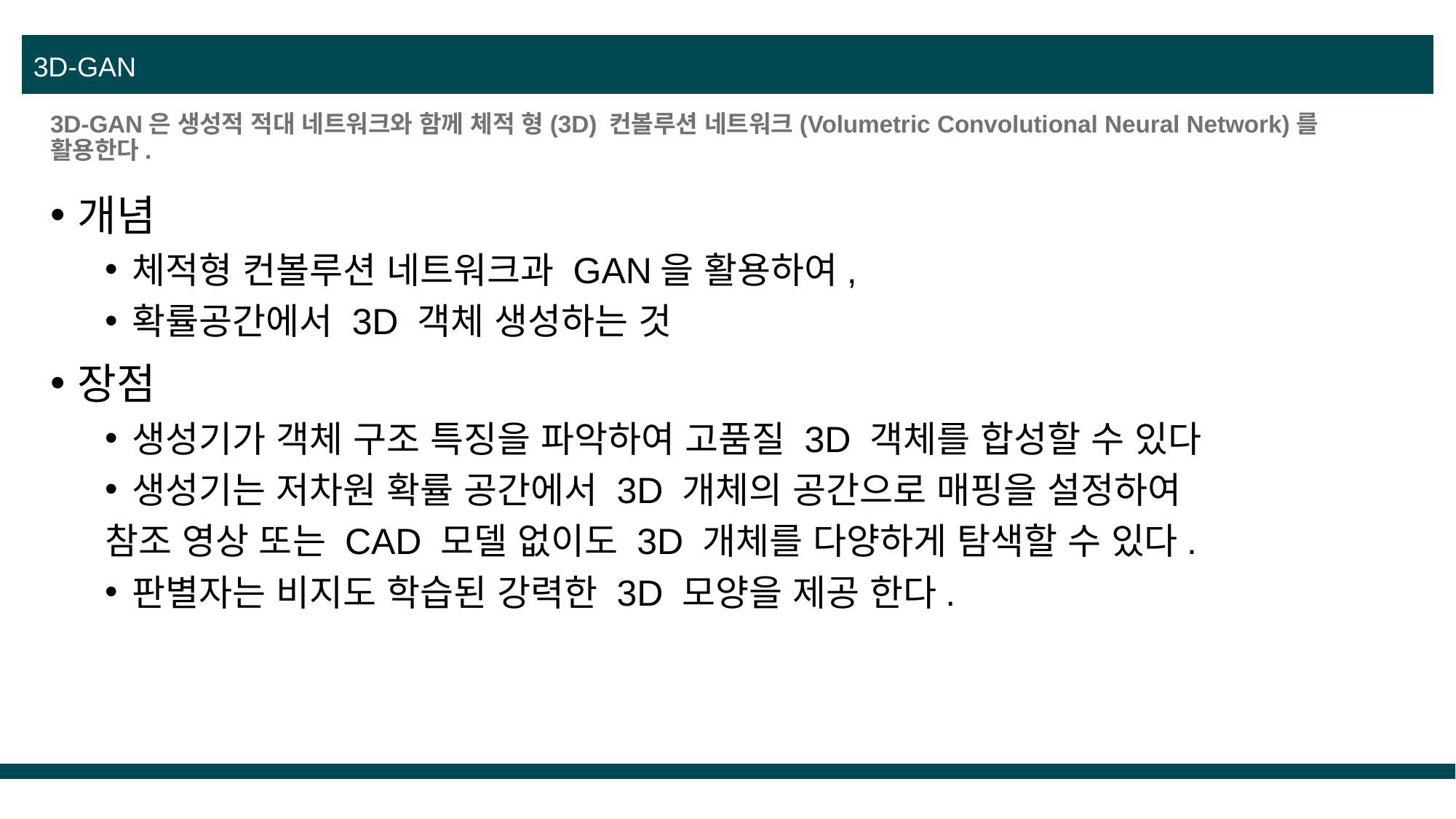

3D-GAN
# 3D-GAN은 생성적 적대 네트워크와 함께 체적 형(3D) 컨볼루션 네트워크(Volumetric Convolutional Neural Network)를 활용한다.
개념
체적형 컨볼루션 네트워크과 GAN을 활용하여,
확률공간에서 3D 객체 생성하는 것
장점
생성기가 객체 구조 특징을 파악하여 고품질 3D 객체를 합성할 수 있다
생성기는 저차원 확률 공간에서 3D 개체의 공간으로 매핑을 설정하여
참조 영상 또는 CAD 모델 없이도 3D 개체를 다양하게 탐색할 수 있다.
판별자는 비지도 학습된 강력한 3D 모양을 제공 한다.